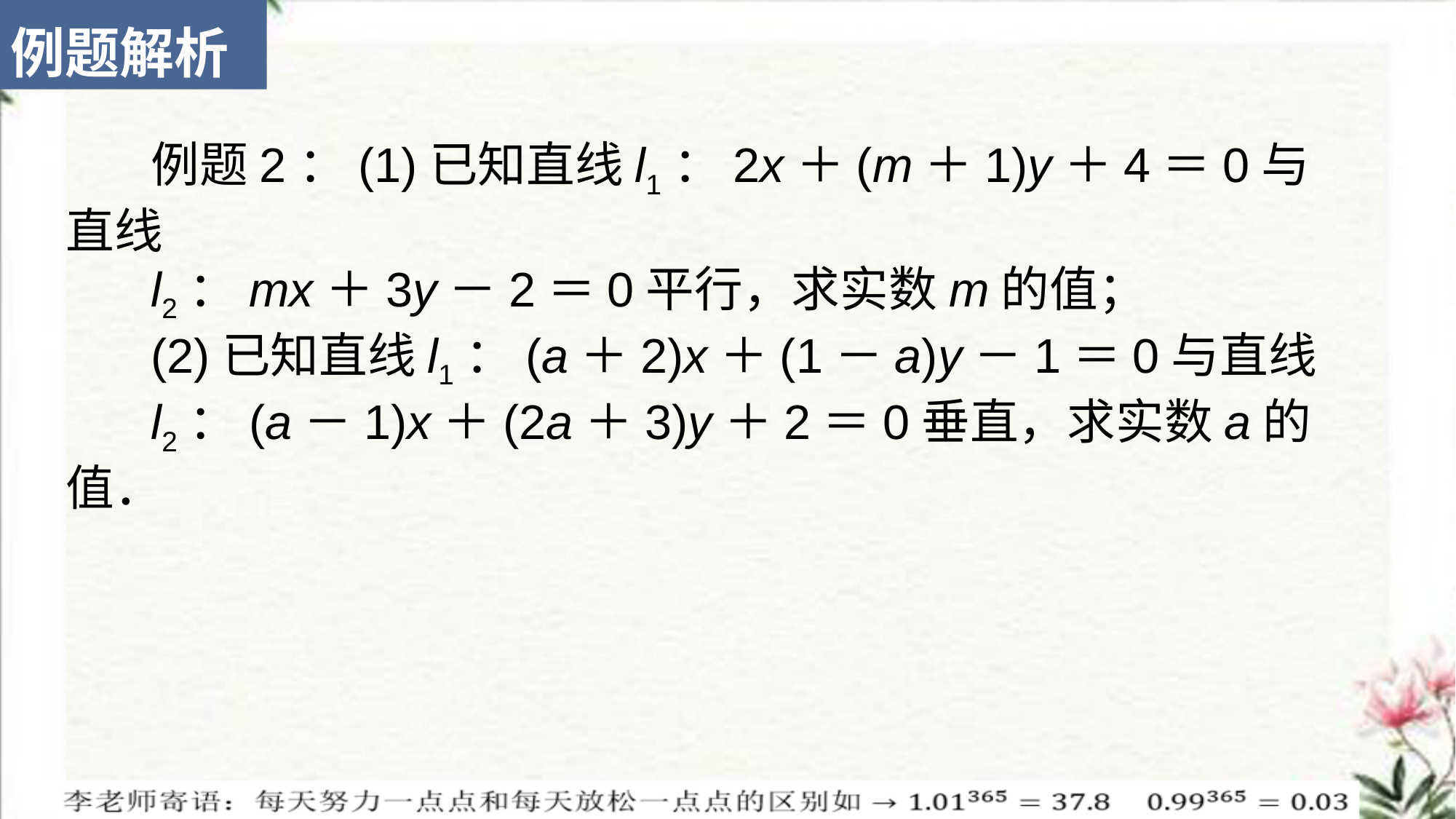

例题解析
例题2：(1)已知直线l1：2x＋(m＋1)y＋4＝0与直线
l2：mx＋3y－2＝0平行，求实数m的值；
(2)已知直线l1：(a＋2)x＋(1－a)y－1＝0与直线
l2：(a－1)x＋(2a＋3)y＋2＝0垂直，求实数a的值．